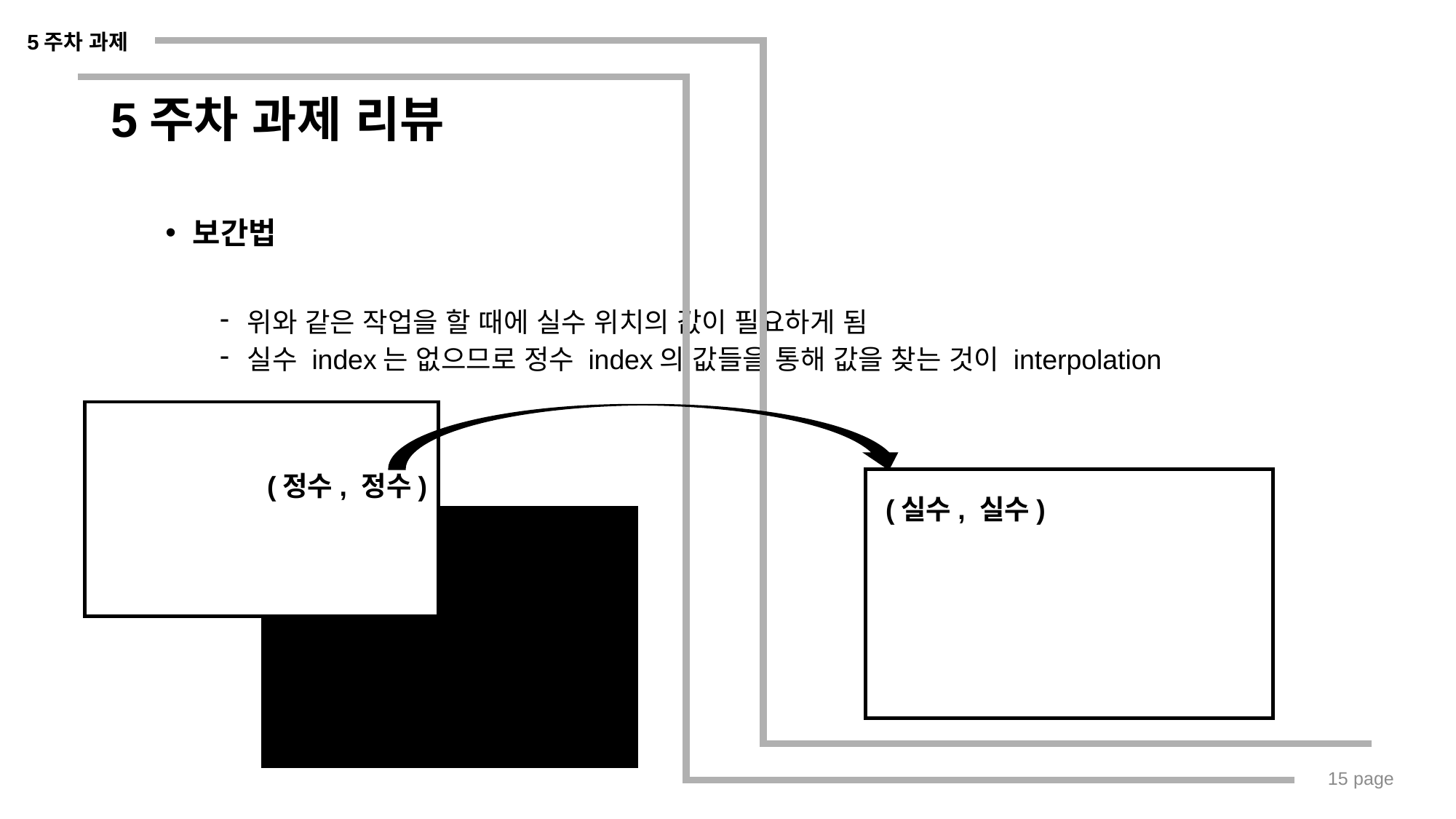

5주차 과제
# 5주차 과제 리뷰
보간법

위와 같은 작업을 할 때에 실수 위치의 값이 필요하게 됨
실수 index는 없으므로 정수 index의 값들을 통해 값을 찾는 것이 interpolation

(정수, 정수)

(실수, 실수)

15 page